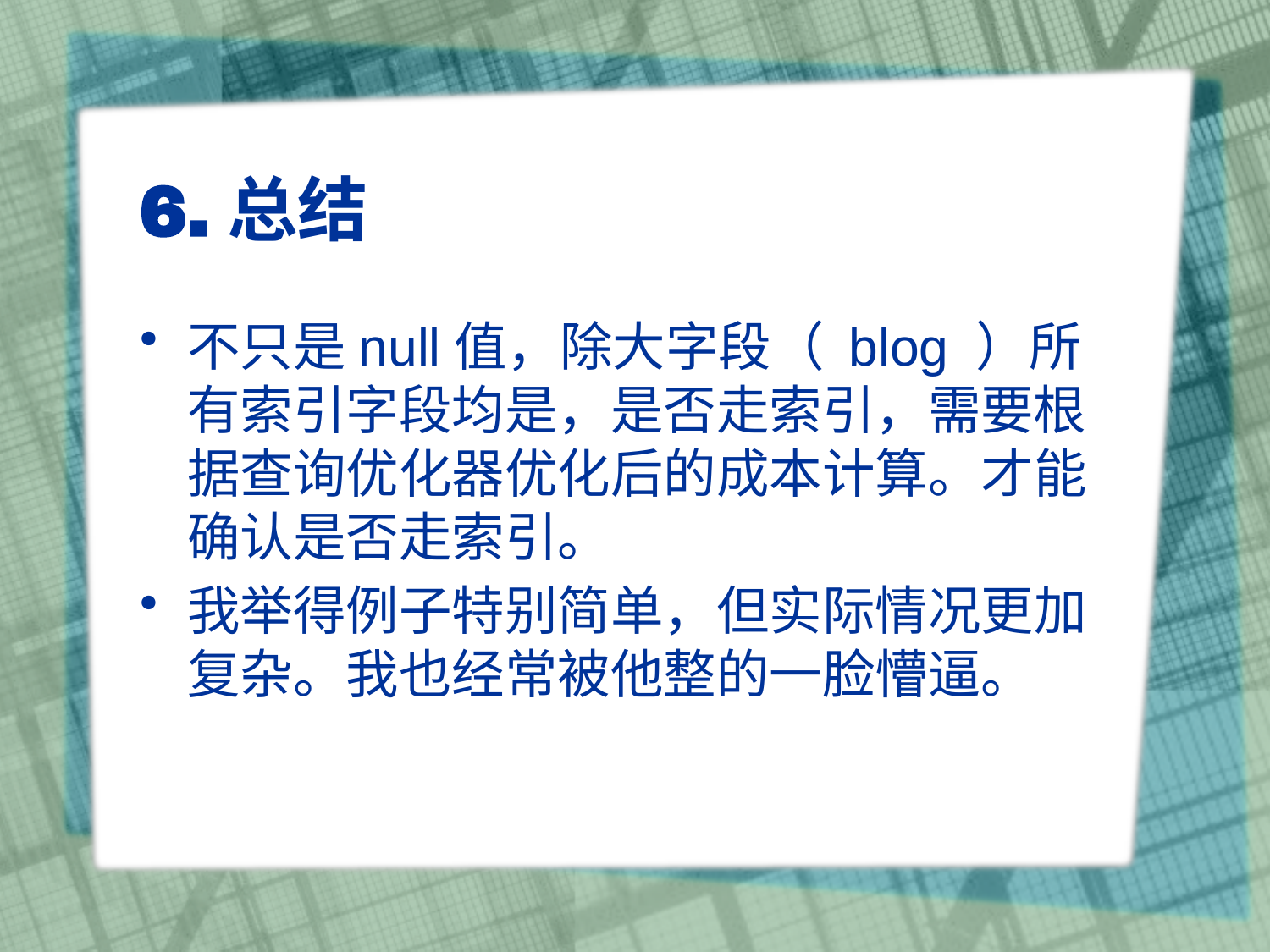

# 6.总结
不只是null值，除大字段（ blog ）所有索引字段均是，是否走索引，需要根据查询优化器优化后的成本计算。才能确认是否走索引。
我举得例子特别简单，但实际情况更加复杂。我也经常被他整的一脸懵逼。